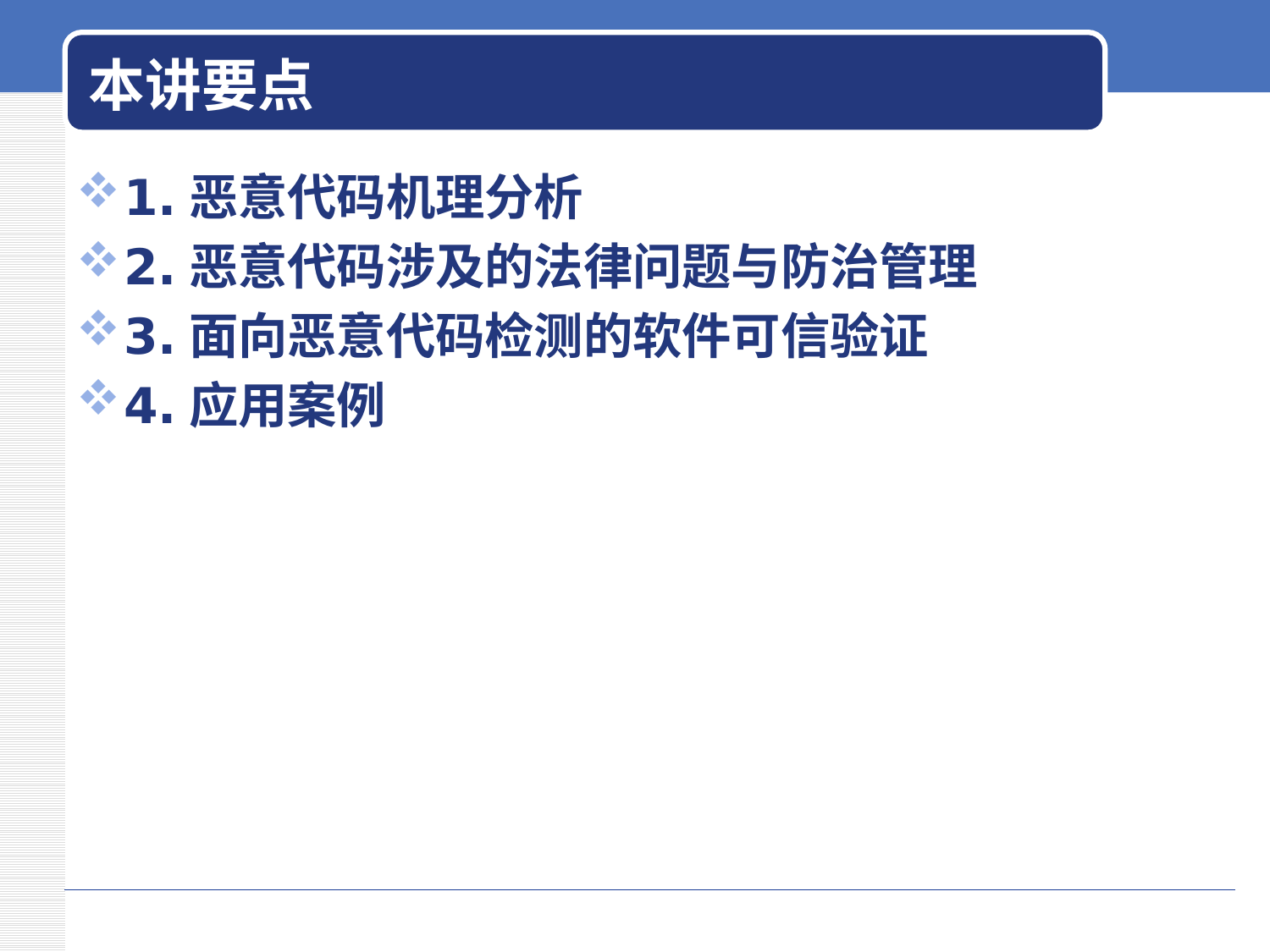

# 本讲要点
1.恶意代码机理分析
2.恶意代码涉及的法律问题与防治管理
3.面向恶意代码检测的软件可信验证
4.应用案例